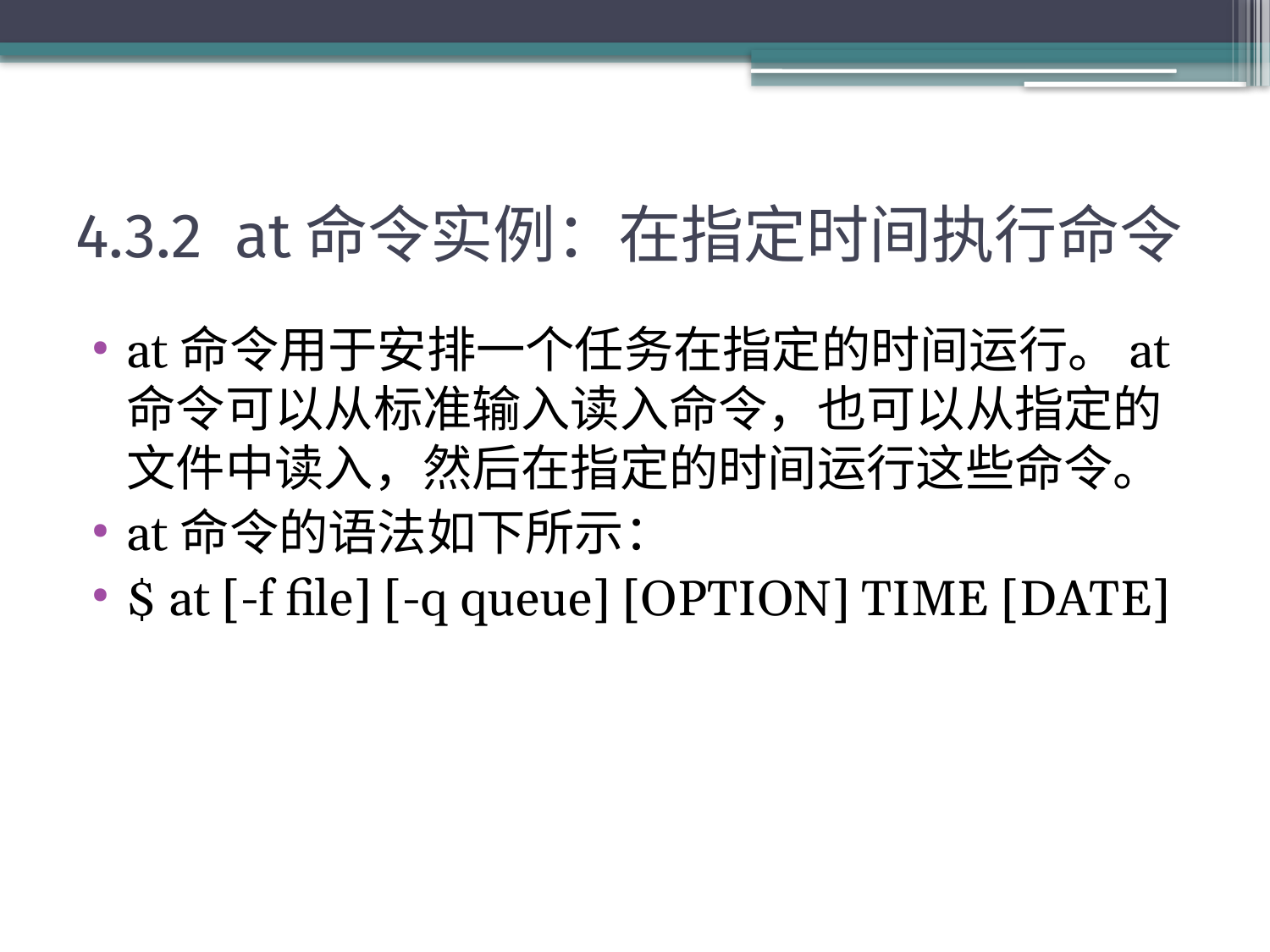

# 4.3.2  at命令实例：在指定时间执行命令
at命令用于安排一个任务在指定的时间运行。at命令可以从标准输入读入命令，也可以从指定的文件中读入，然后在指定的时间运行这些命令。
at命令的语法如下所示：
$ at [-f file] [-q queue] [OPTION] TIME [DATE]